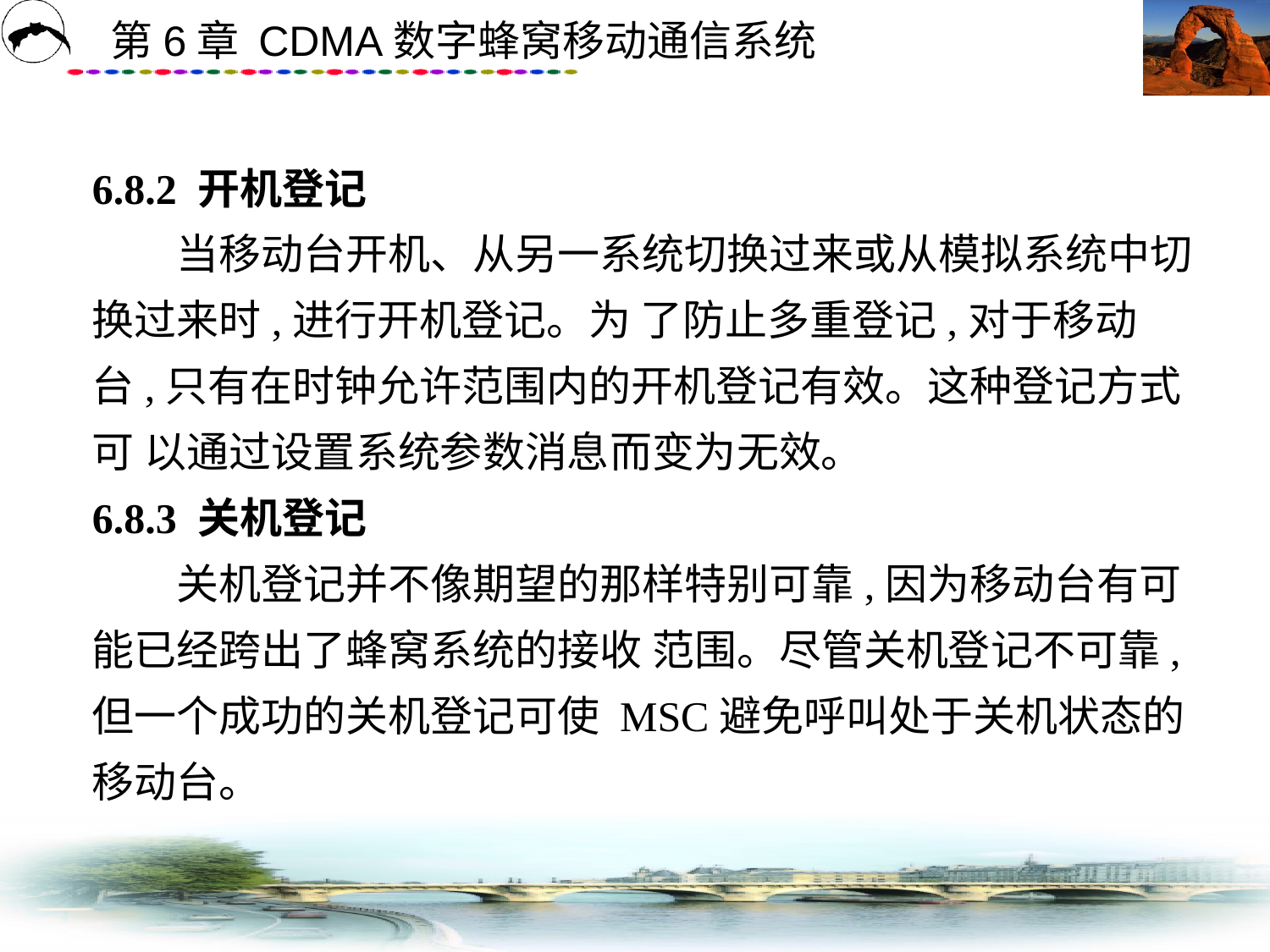

# 6.8.2 开机登记 　　当移动台开机、从另一系统切换过来或从模拟系统中切换过来时,进行开机登记。为 了防止多重登记,对于移动台,只有在时钟允许范围内的开机登记有效。这种登记方式可 以通过设置系统参数消息而变为无效。 6.8.3 关机登记 　　关机登记并不像期望的那样特别可靠,因为移动台有可能已经跨出了蜂窝系统的接收 范围。尽管关机登记不可靠,但一个成功的关机登记可使 MSC避免呼叫处于关机状态的 移动台。